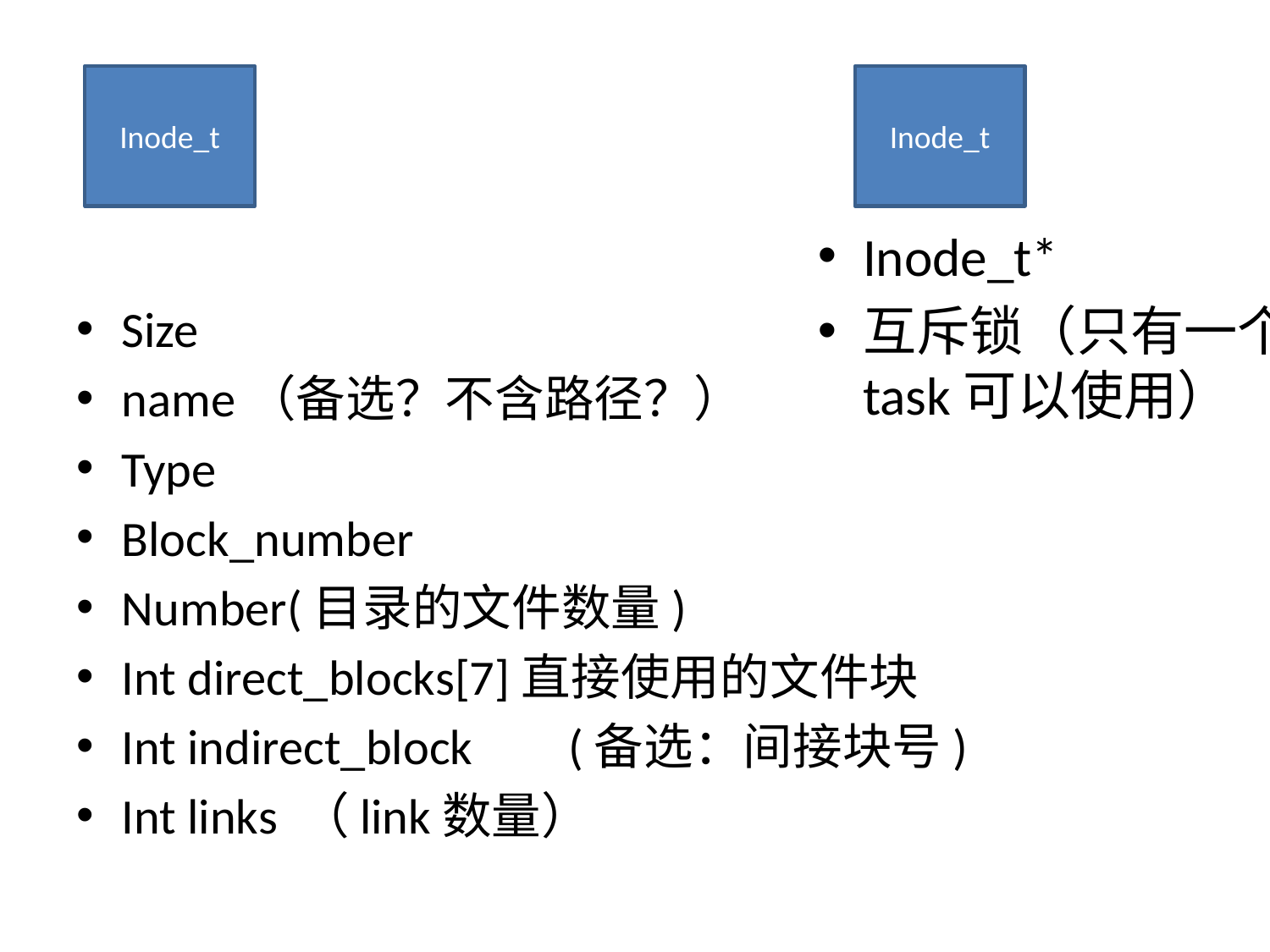

#
Inode_t
Inode_t
Inode_t*
互斥锁（只有一个task可以使用）

Size
name（备选？不含路径？）
Type
Block_number
Number(目录的文件数量)
Int direct_blocks[7]直接使用的文件块
Int indirect_block	(备选：间接块号)
Int links （link数量）